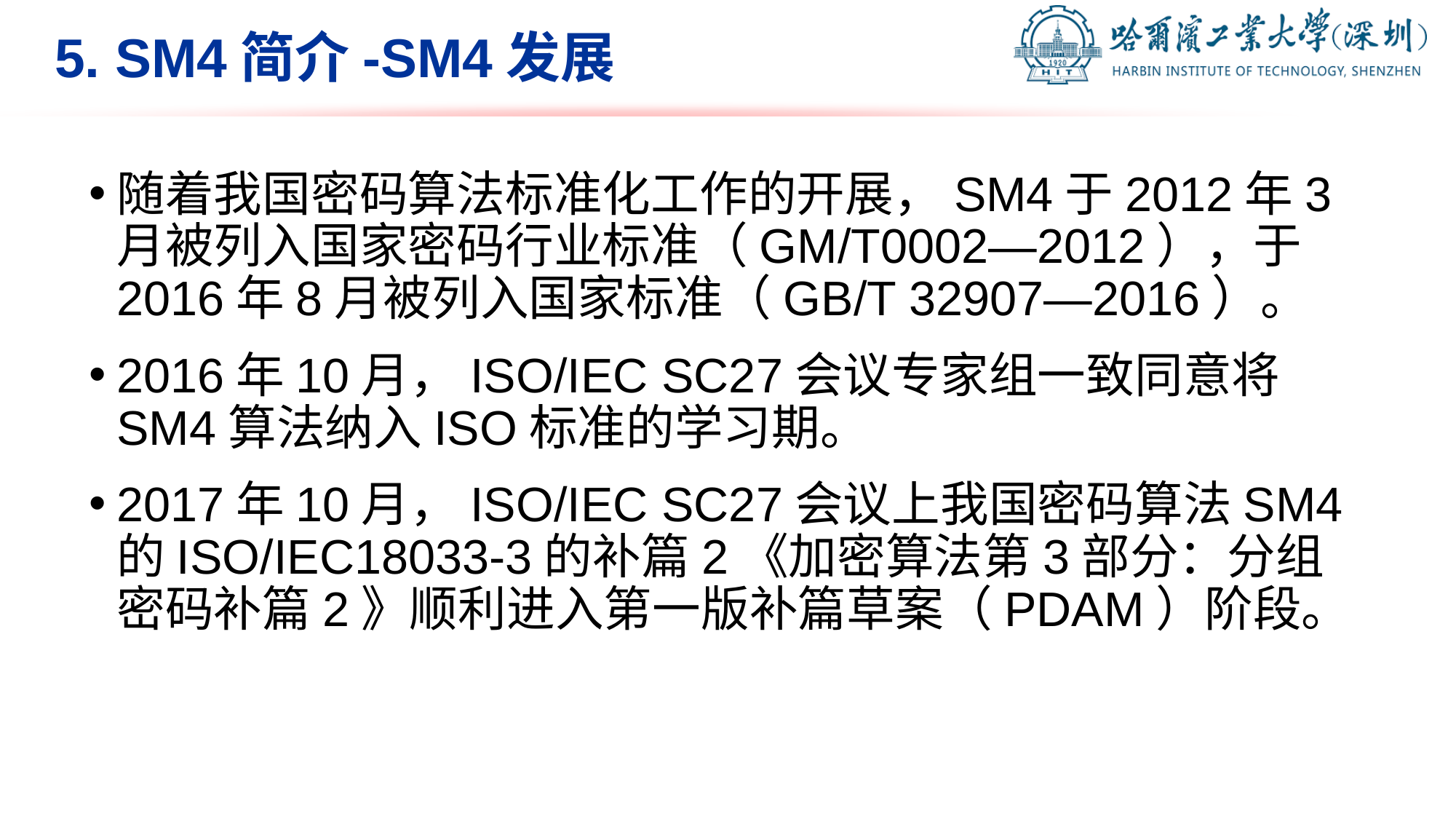

# 5. SM4简介-SM4发展
随着我国密码算法标准化工作的开展，SM4于2012年3月被列入国家密码行业标准（GM/T0002—2012），于2016年8月被列入国家标准（GB/T 32907—2016）。
2016年10月，ISO/IEC SC27会议专家组一致同意将SM4算法纳入ISO标准的学习期。
2017年10月，ISO/IEC SC27会议上我国密码算法SM4的ISO/IEC18033-3的补篇2《加密算法第3部分：分组密码补篇2》顺利进入第一版补篇草案（PDAM）阶段。